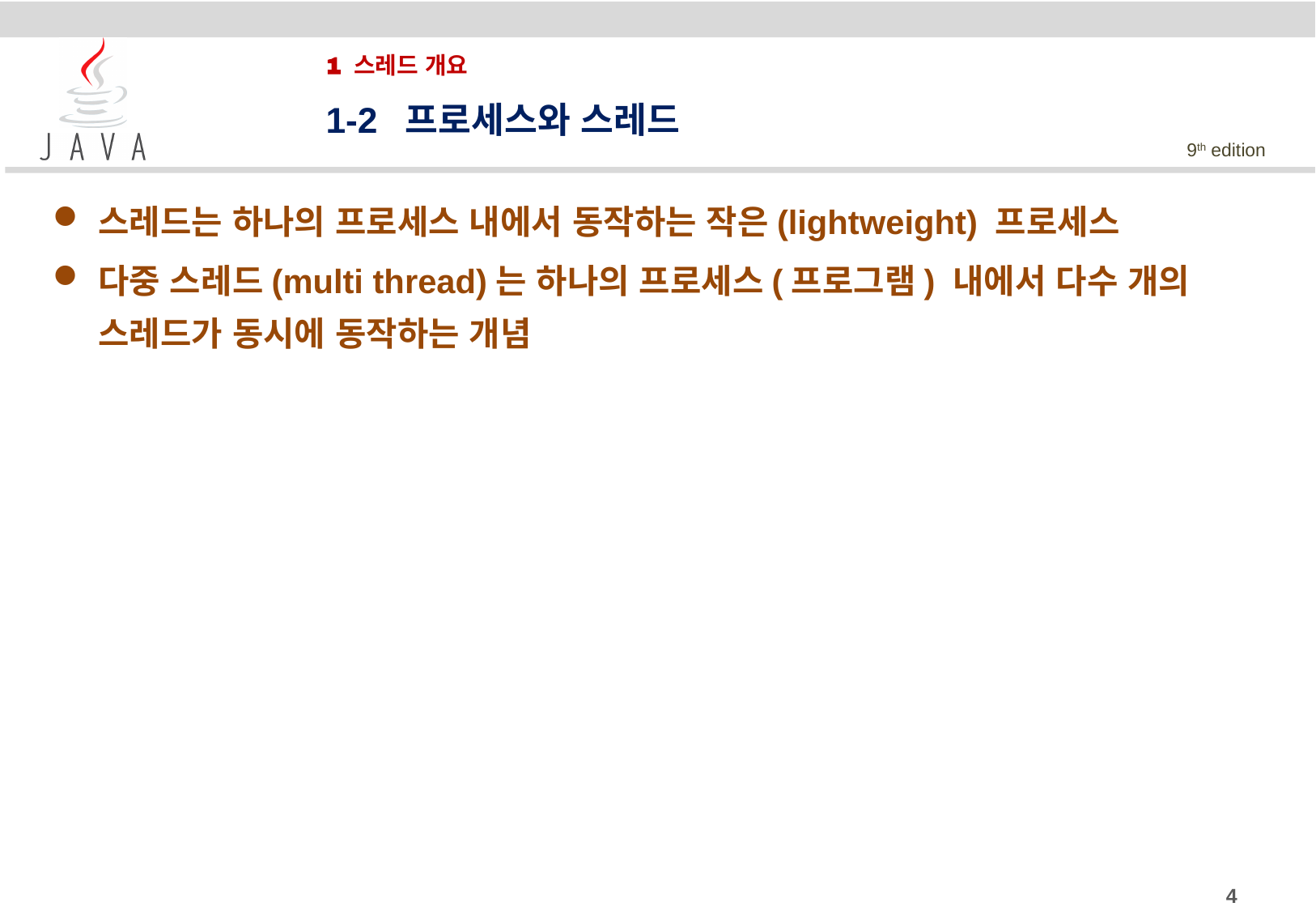

# 1 스레드 개요

1-2  프로세스와 스레드
스레드는 하나의 프로세스 내에서 동작하는 작은(lightweight) 프로세스
다중 스레드(multi thread)는 하나의 프로세스(프로그램) 내에서 다수 개의 스레드가 동시에 동작하는 개념
4